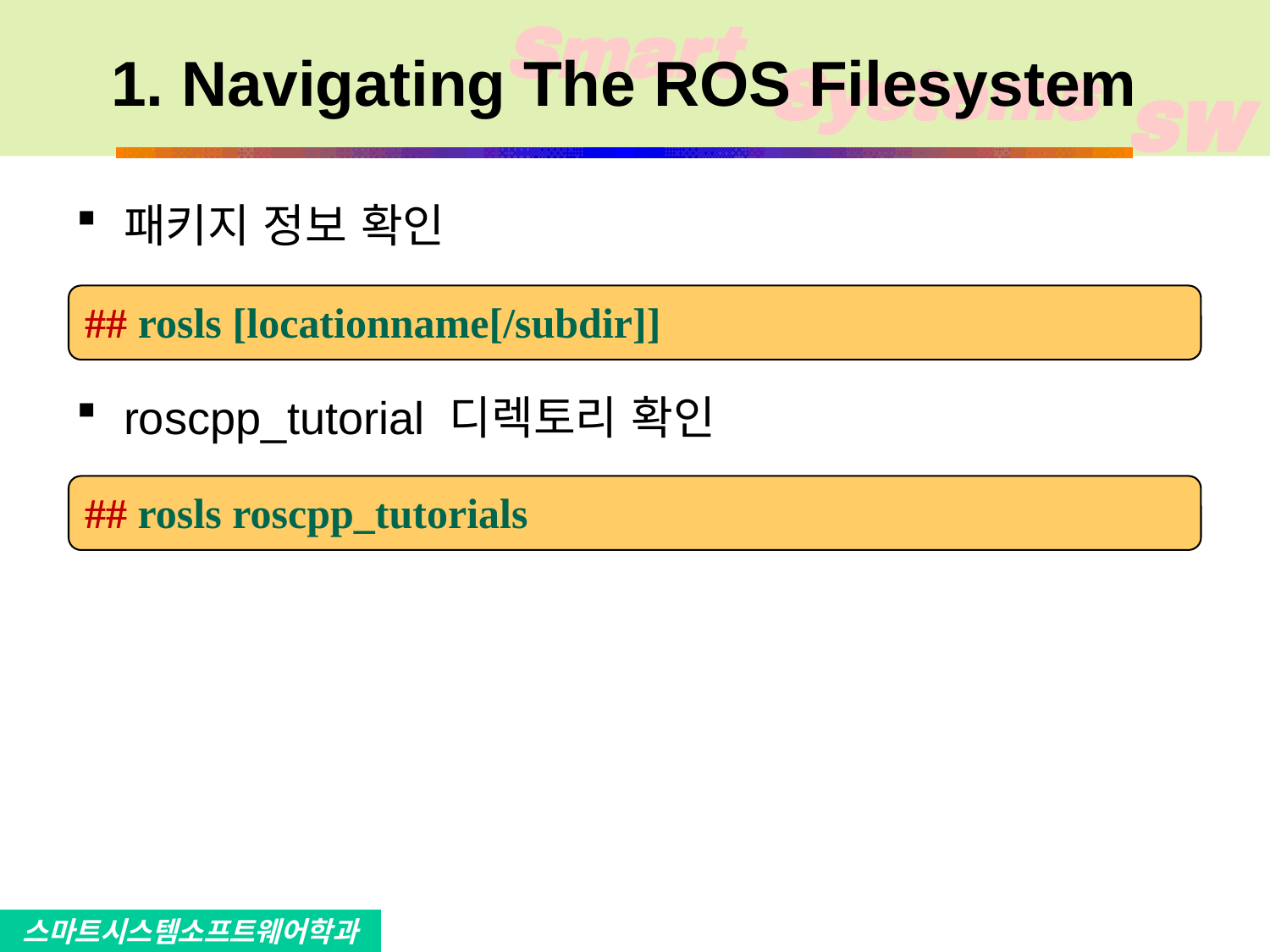

# 1. Navigating The ROS Filesystem
패키지 정보 확인

roscpp_tutorial 디렉토리 확인

## rosls [locationname[/subdir]]
## rosls roscpp_tutorials